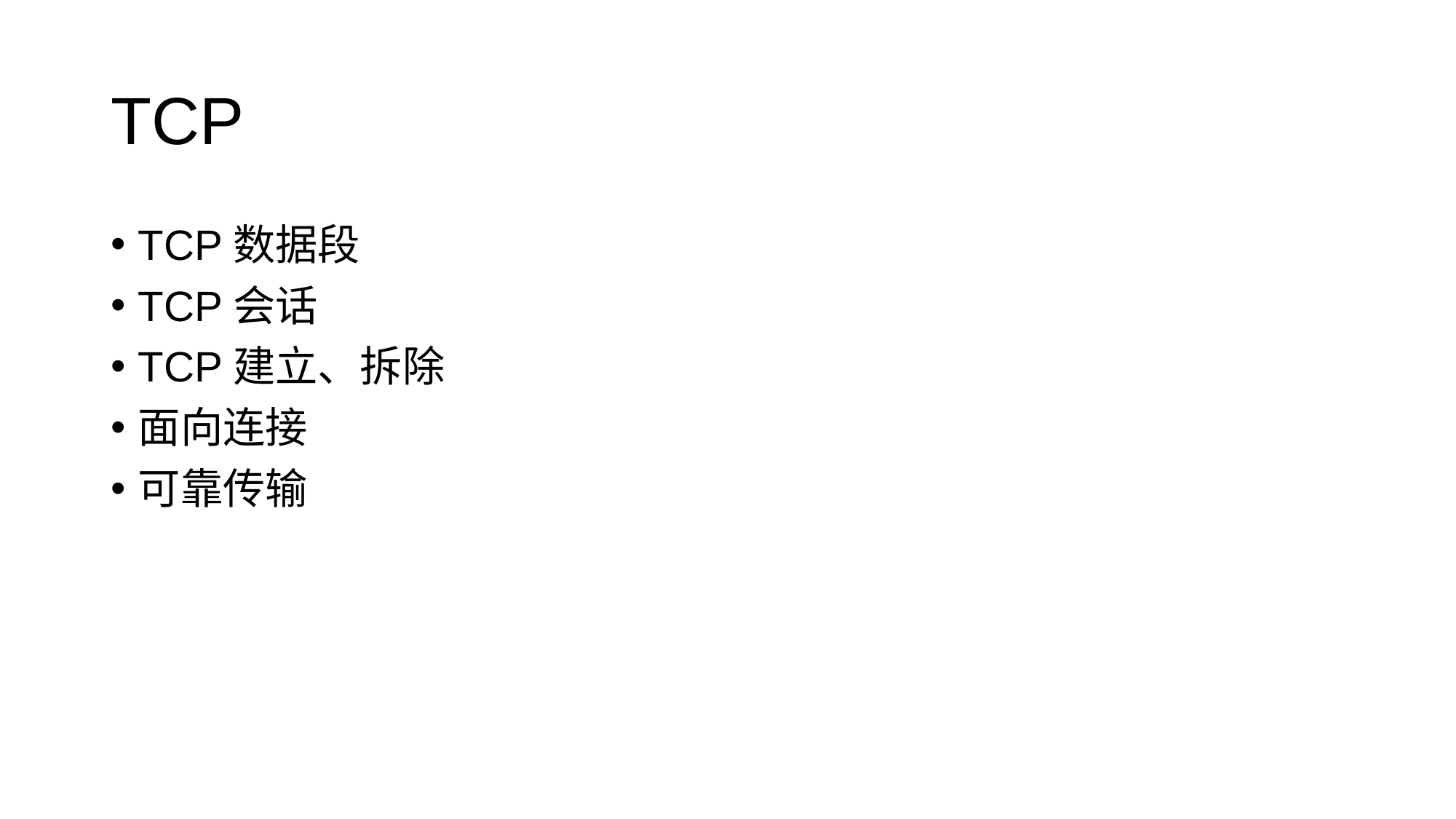

# TCP
TCP数据段
TCP会话
TCP建立、拆除
面向连接
可靠传输